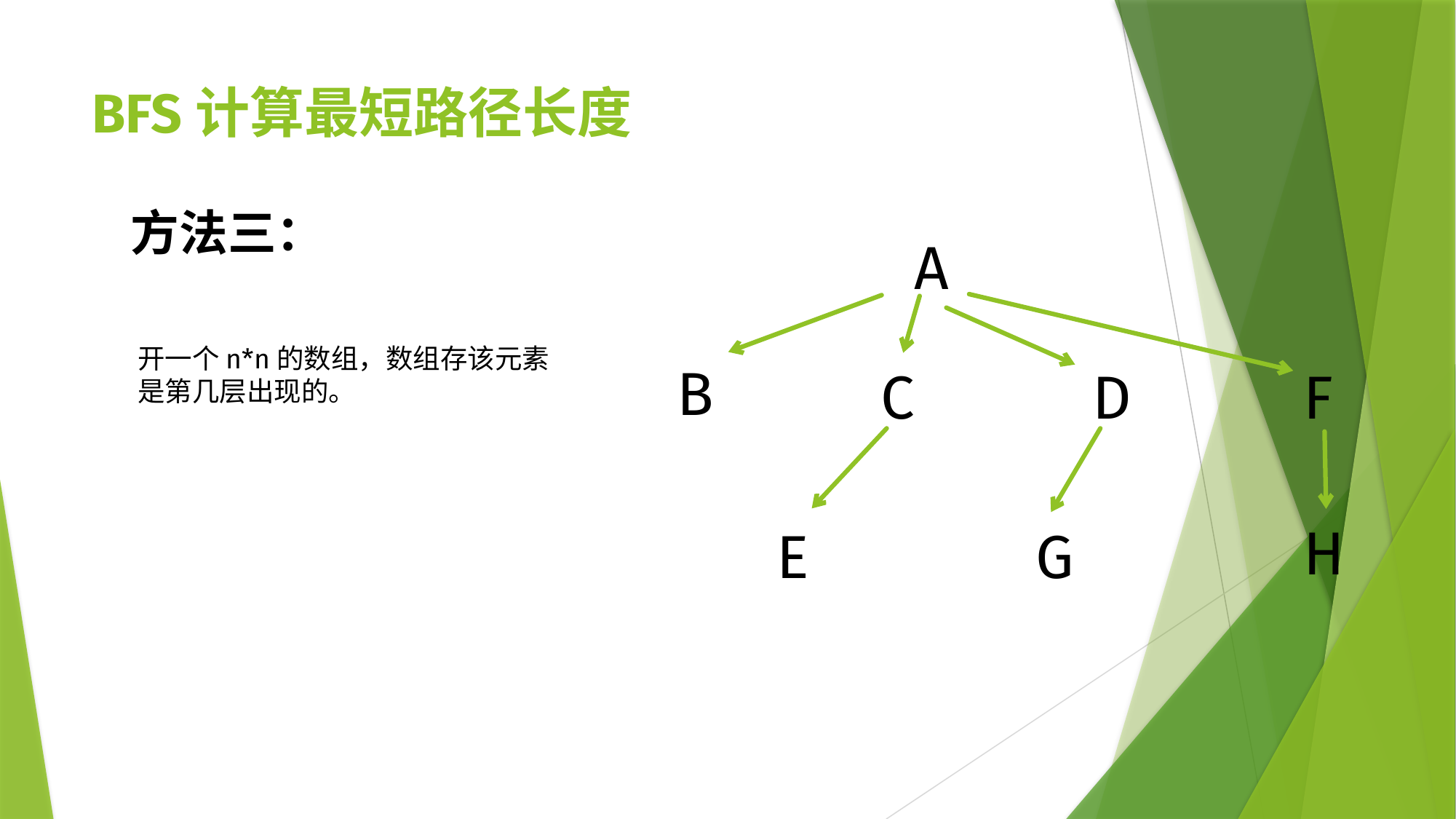

# BFS计算最短路径长度
方法三：
A
开一个n*n的数组，数组存该元素是第几层出现的。
B
C
D
F
H
E
G